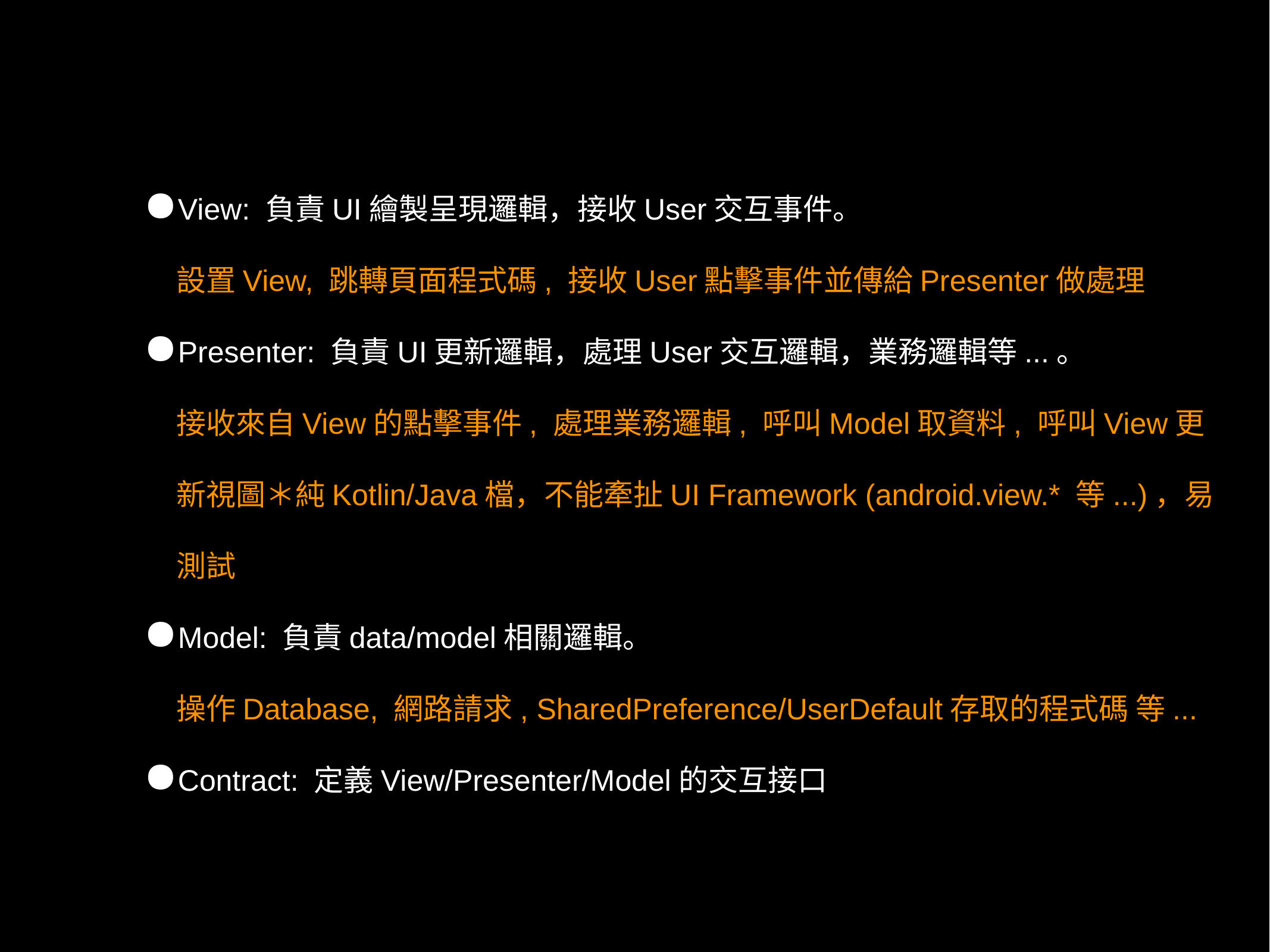

View: 負責UI繪製呈現邏輯，接收User交互事件。
設置View, 跳轉頁面程式碼, 接收User點擊事件並傳給Presenter做處理
Presenter: 負責UI更新邏輯，處理User交互邏輯，業務邏輯等...。
接收來自View的點擊事件, 處理業務邏輯, 呼叫Model取資料, 呼叫View更新視圖＊純Kotlin/Java檔，不能牽扯UI Framework (android.view.* 等...)，易測試
Model: 負責data/model相關邏輯。
操作Database, 網路請求, SharedPreference/UserDefault存取的程式碼 等...
Contract: 定義View/Presenter/Model的交互接口